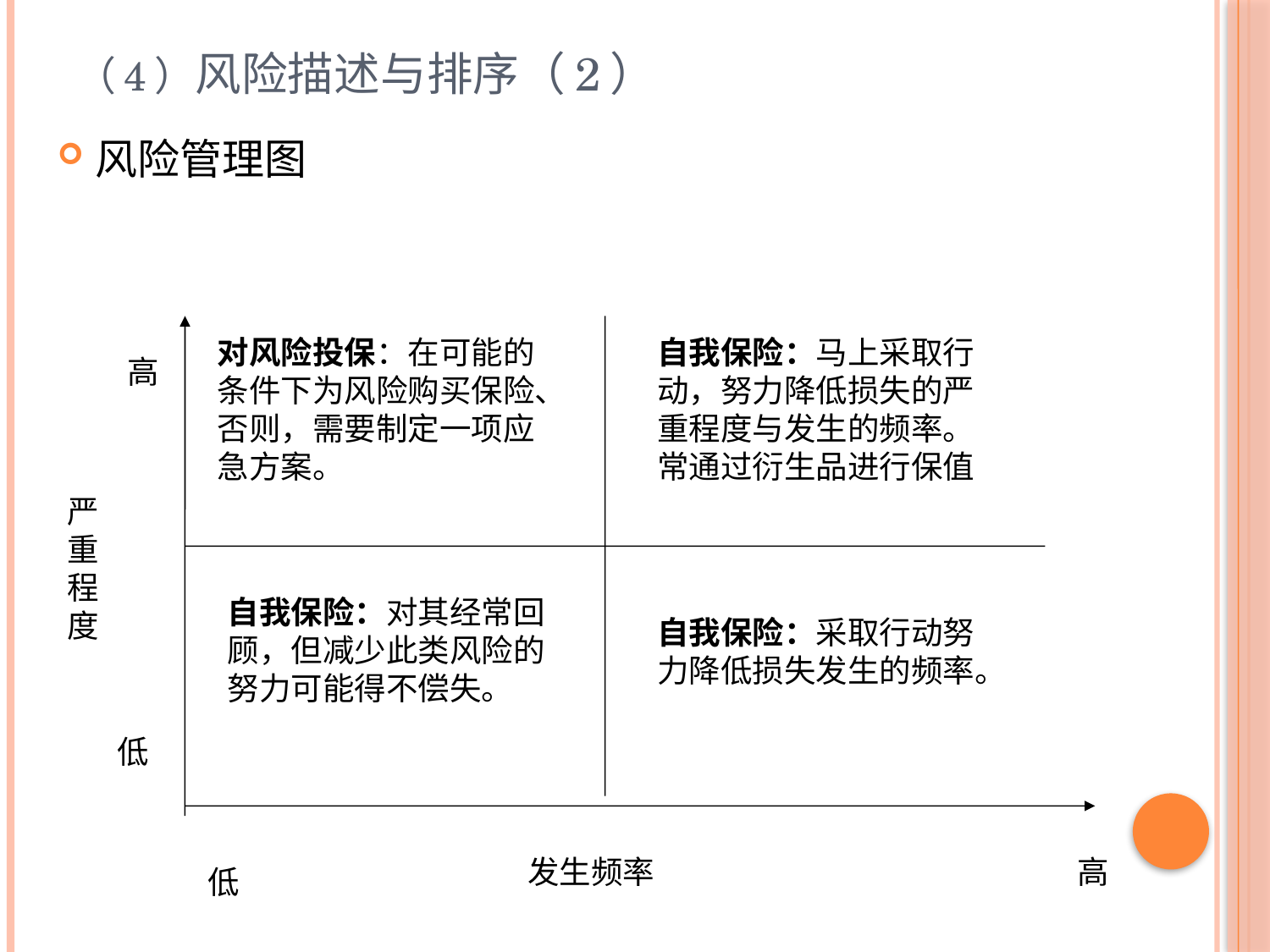

# （4）风险描述与排序（2）
风险管理图

对风险投保：在可能的条件下为风险购买保险、否则，需要制定一项应急方案。
自我保险：马上采取行动，努力降低损失的严重程度与发生的频率。常通过衍生品进行保值
高
严重程度

自我保险：对其经常回顾，但减少此类风险的努力可能得不偿失。
自我保险：采取行动努力降低损失发生的频率。

低

发生频率
高
低